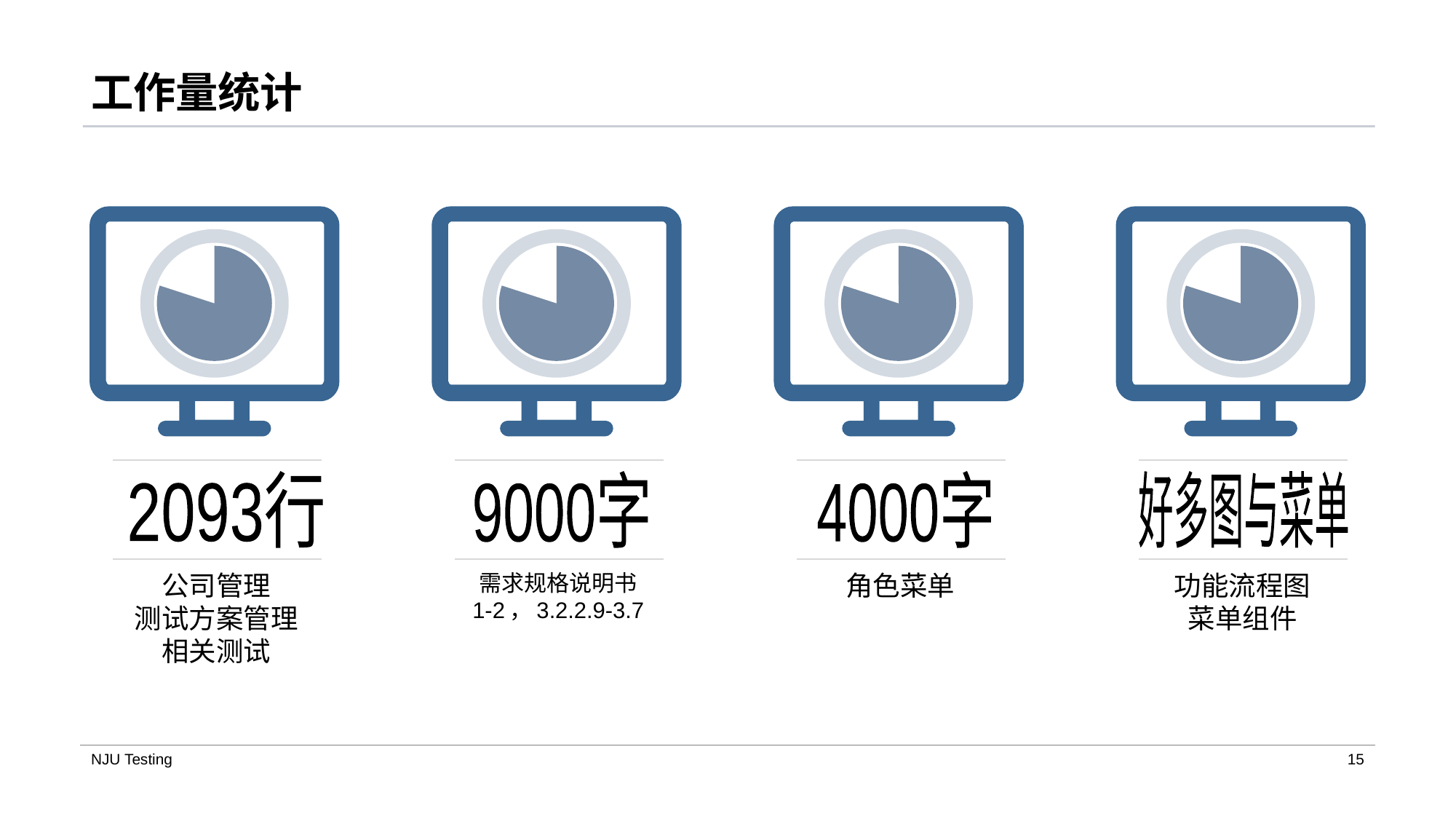

# 工作量统计

2093行
9000字
4000字
好多图与菜单
公司管理
测试方案管理
相关测试
需求规格说明书
1-2，3.2.2.9-3.7
角色菜单
功能流程图
菜单组件
NJU Testing
15